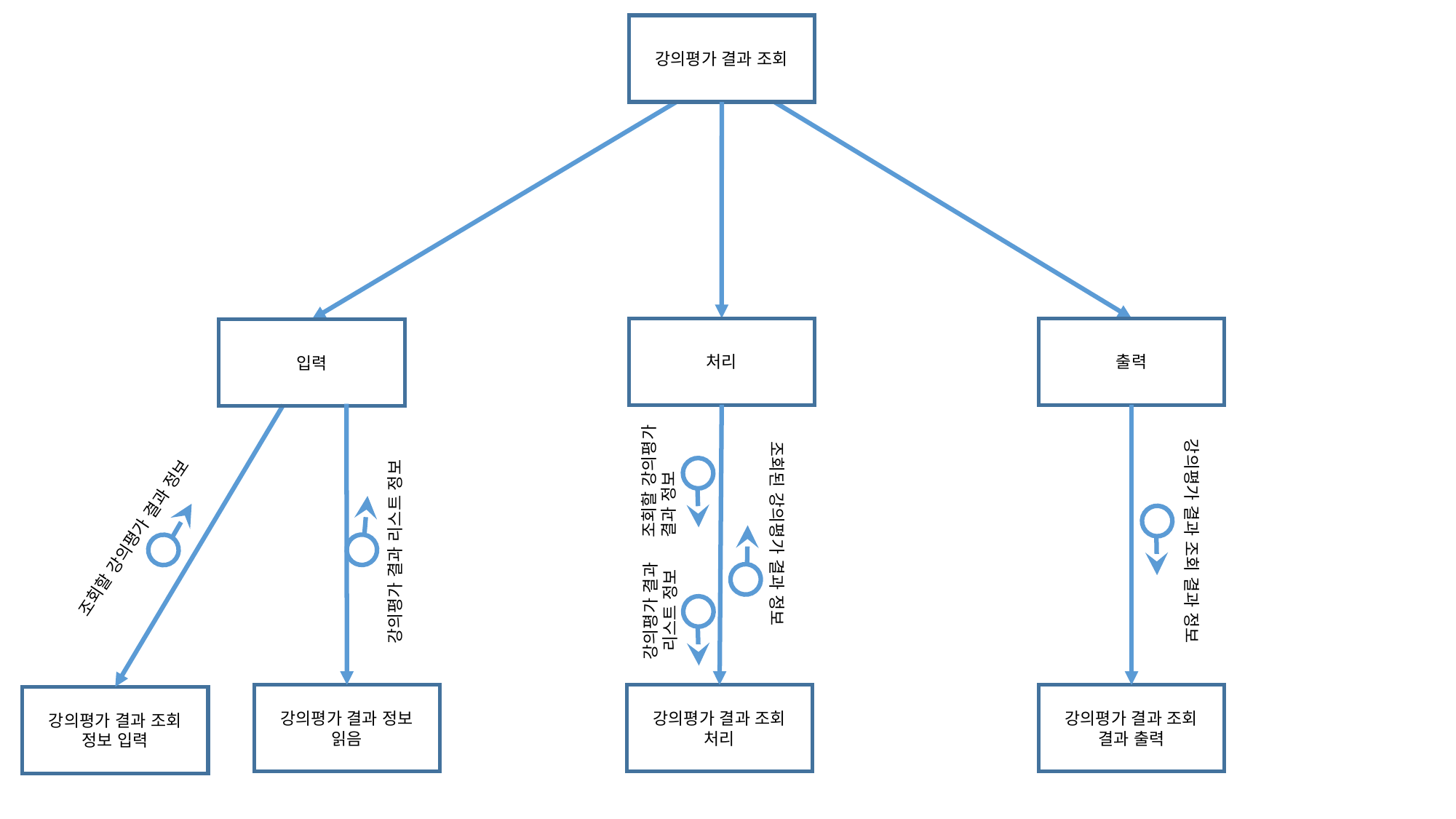

강의평가 결과 조회
출력
처리
입력
조회할 강의평가
결과 정보

조회할 강의평가 결과 정보

강의평가 결과 리스트 정보
강의평가 결과 조회 결과 정보
조회된 강의평가 결과 정보

강의평가 결과
 리스트 정보

강의평가 결과 조회 결과 출력
강의평가 결과 정보 읽음
강의평가 결과 조회 처리
강의평가 결과 조회 정보 입력